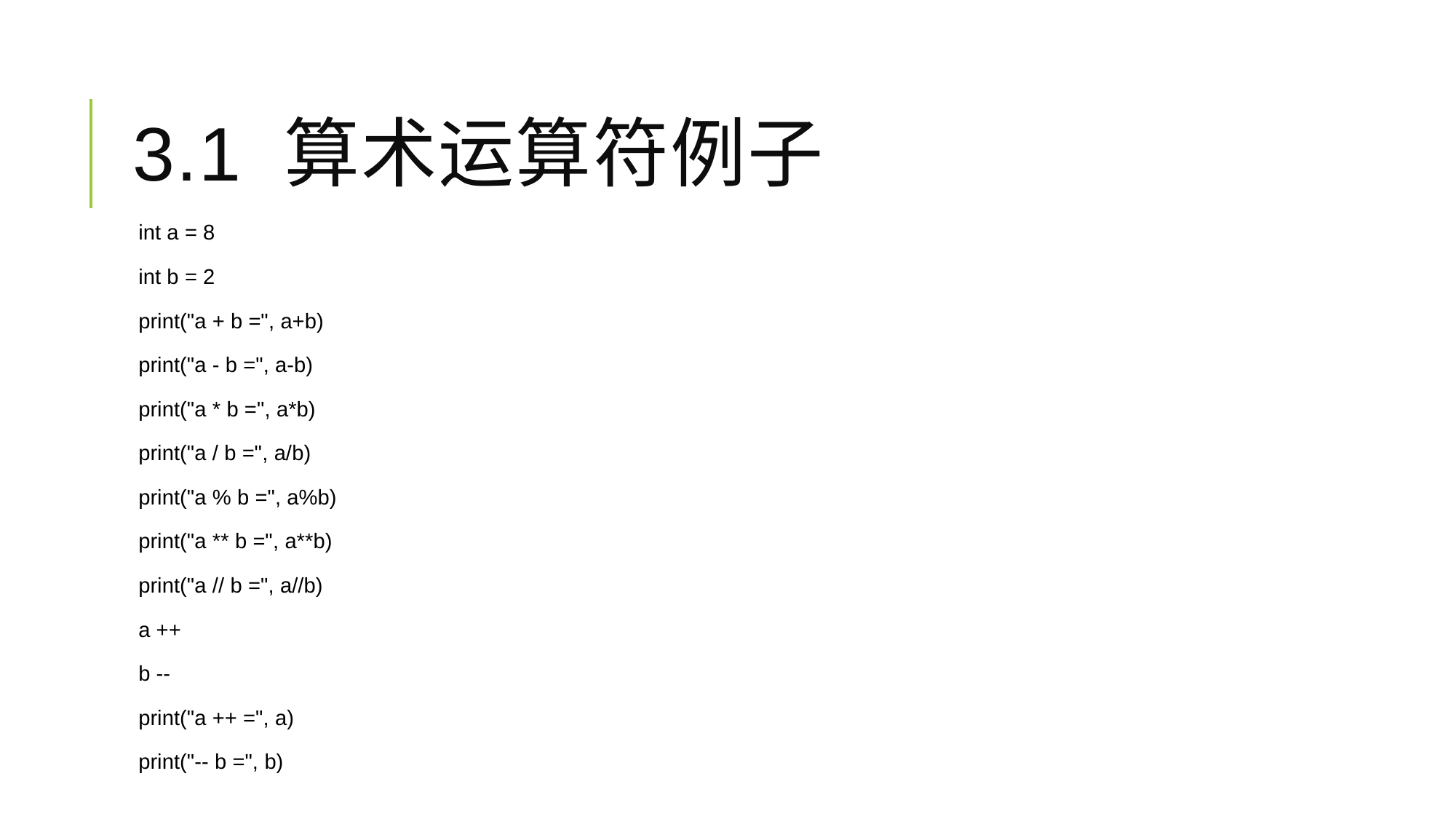

# 3.1 算术运算符例子
int a = 8
int b = 2
print("a + b =", a+b)
print("a - b =", a-b)
print("a * b =", a*b)
print("a / b =", a/b)
print("a % b =", a%b)
print("a ** b =", a**b)
print("a // b =", a//b)
a ++
b --
print("a ++ =", a)
print("-- b =", b)